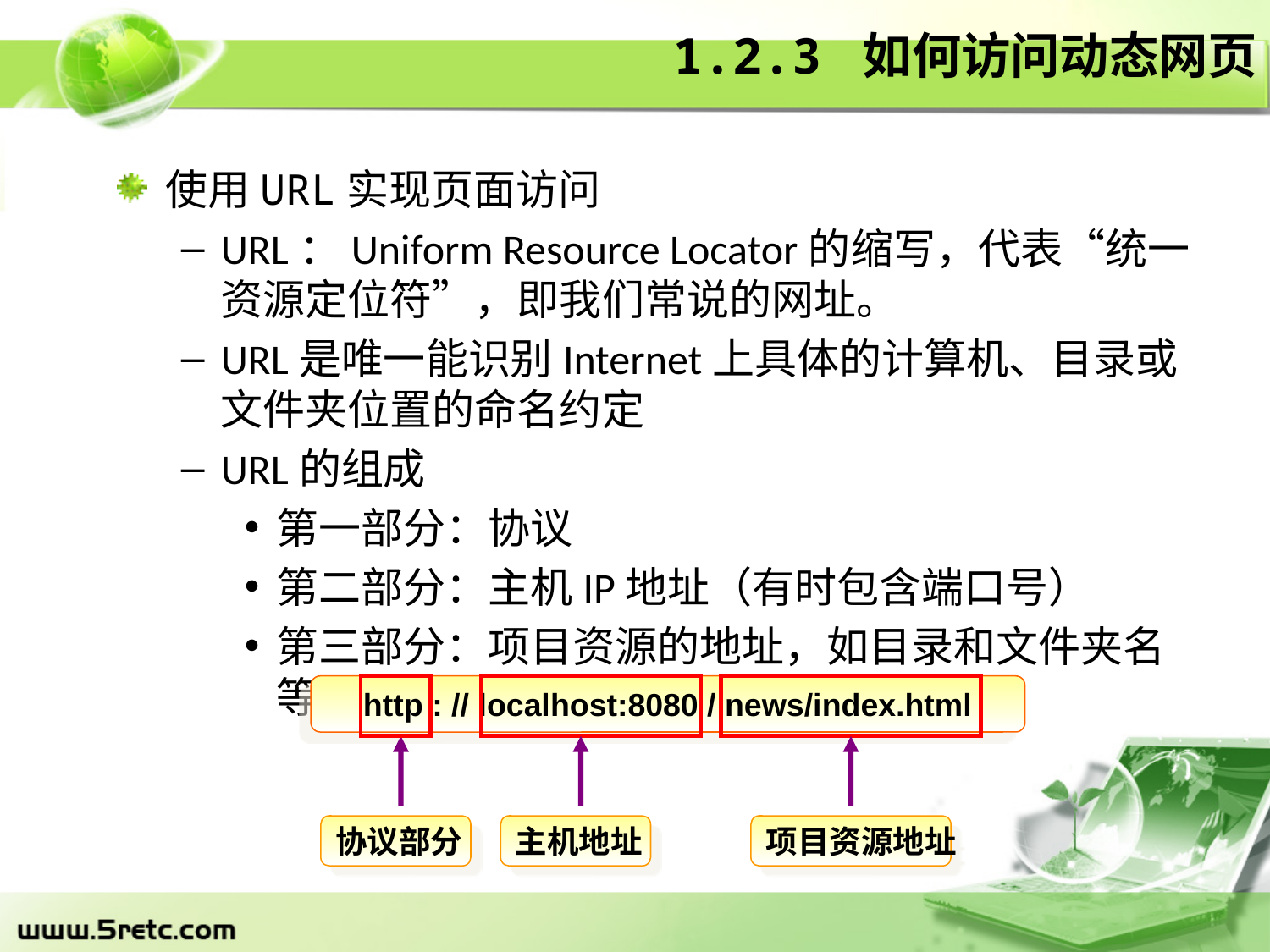

# 1.2.3 如何访问动态网页
使用URL实现页面访问
URL：Uniform Resource Locator的缩写，代表“统一资源定位符”，即我们常说的网址。
URL是唯一能识别Internet上具体的计算机、目录或文件夹位置的命名约定
URL的组成
第一部分：协议
第二部分：主机IP地址（有时包含端口号）
第三部分：项目资源的地址，如目录和文件夹名等

http : // localhost:8080 / news/index.html

协议部分
主机地址
项目资源地址